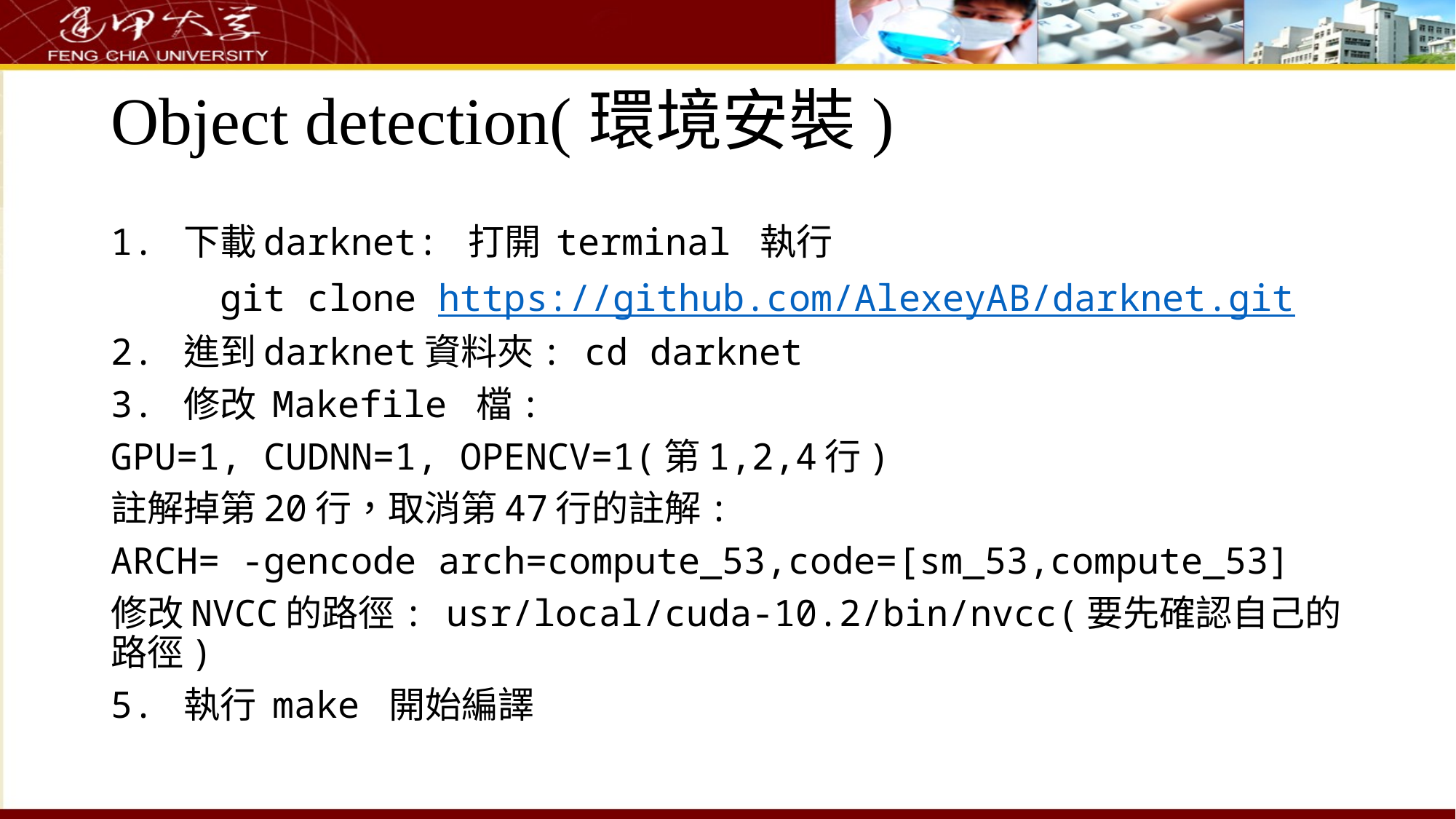

# Object detection(環境安裝)
1. 下載darknet: 打開 terminal 執行
     git clone https://github.com/AlexeyAB/darknet.git
2. 進到darknet資料夾: cd darknet
3. 修改 Makefile 檔:
GPU=1, CUDNN=1, OPENCV=1(第1,2,4行)
註解掉第20行，取消第47行的註解:
ARCH= -gencode arch=compute_53,code=[sm_53,compute_53]
修改NVCC的路徑: usr/local/cuda-10.2/bin/nvcc(要先確認自己的路徑)
5. 執行 make 開始編譯